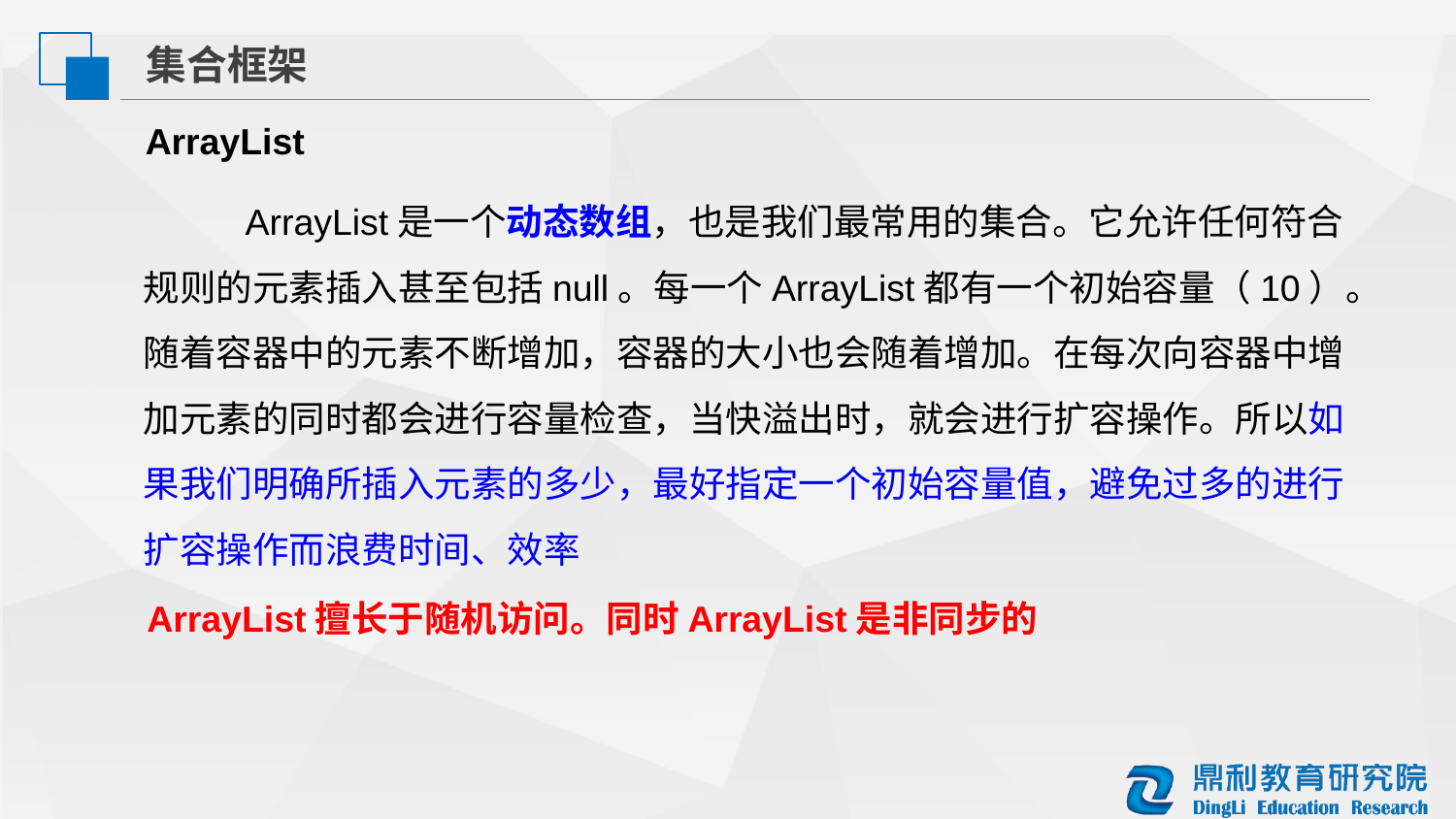

集合框架
ArrayList
          ArrayList是一个动态数组，也是我们最常用的集合。它允许任何符合规则的元素插入甚至包括null。每一个ArrayList都有一个初始容量（10）。随着容器中的元素不断增加，容器的大小也会随着增加。在每次向容器中增加元素的同时都会进行容量检查，当快溢出时，就会进行扩容操作。所以如果我们明确所插入元素的多少，最好指定一个初始容量值，避免过多的进行扩容操作而浪费时间、效率
ArrayList擅长于随机访问。同时ArrayList是非同步的